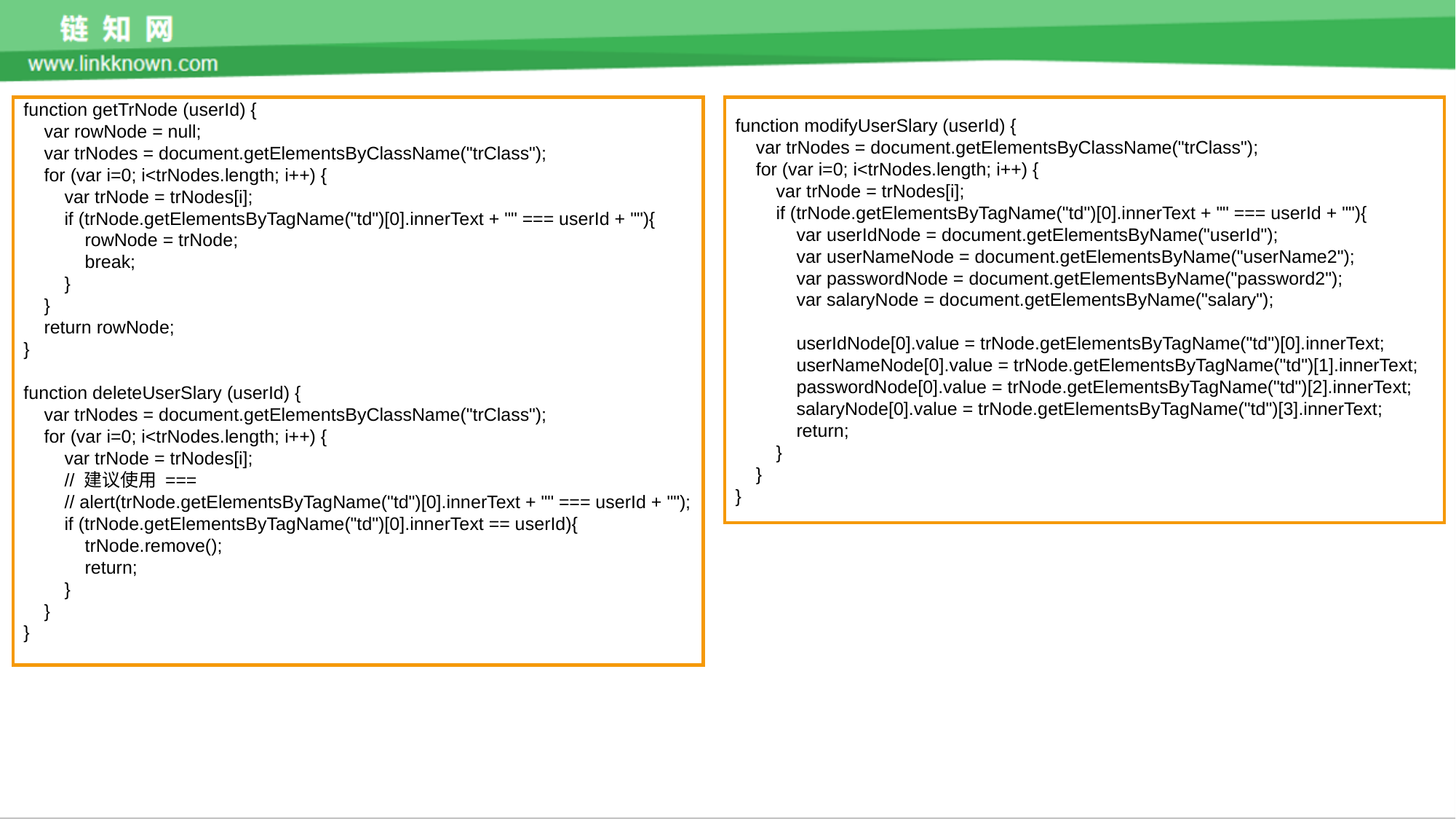

function getTrNode (userId) {
    var rowNode = null;
    var trNodes = document.getElementsByClassName("trClass");
    for (var i=0; i<trNodes.length; i++) {
        var trNode = trNodes[i];
        if (trNode.getElementsByTagName("td")[0].innerText + "" === userId + ""){
            rowNode = trNode;
            break;
        }
    }
    return rowNode;
}

function deleteUserSlary (userId) {
    var trNodes = document.getElementsByClassName("trClass");
    for (var i=0; i<trNodes.length; i++) {
        var trNode = trNodes[i];
        // 建议使用 ===
        // alert(trNode.getElementsByTagName("td")[0].innerText + "" === userId + "");
        if (trNode.getElementsByTagName("td")[0].innerText == userId){
            trNode.remove();
            return;
        }
    }
}

function modifyUserSlary (userId) {
    var trNodes = document.getElementsByClassName("trClass");
    for (var i=0; i<trNodes.length; i++) {
        var trNode = trNodes[i];
        if (trNode.getElementsByTagName("td")[0].innerText + "" === userId + ""){
            var userIdNode = document.getElementsByName("userId");
            var userNameNode = document.getElementsByName("userName2");
            var passwordNode = document.getElementsByName("password2");
            var salaryNode = document.getElementsByName("salary");

            userIdNode[0].value = trNode.getElementsByTagName("td")[0].innerText;
            userNameNode[0].value = trNode.getElementsByTagName("td")[1].innerText;
            passwordNode[0].value = trNode.getElementsByTagName("td")[2].innerText;
            salaryNode[0].value = trNode.getElementsByTagName("td")[3].innerText;
            return;
        }
    }
}